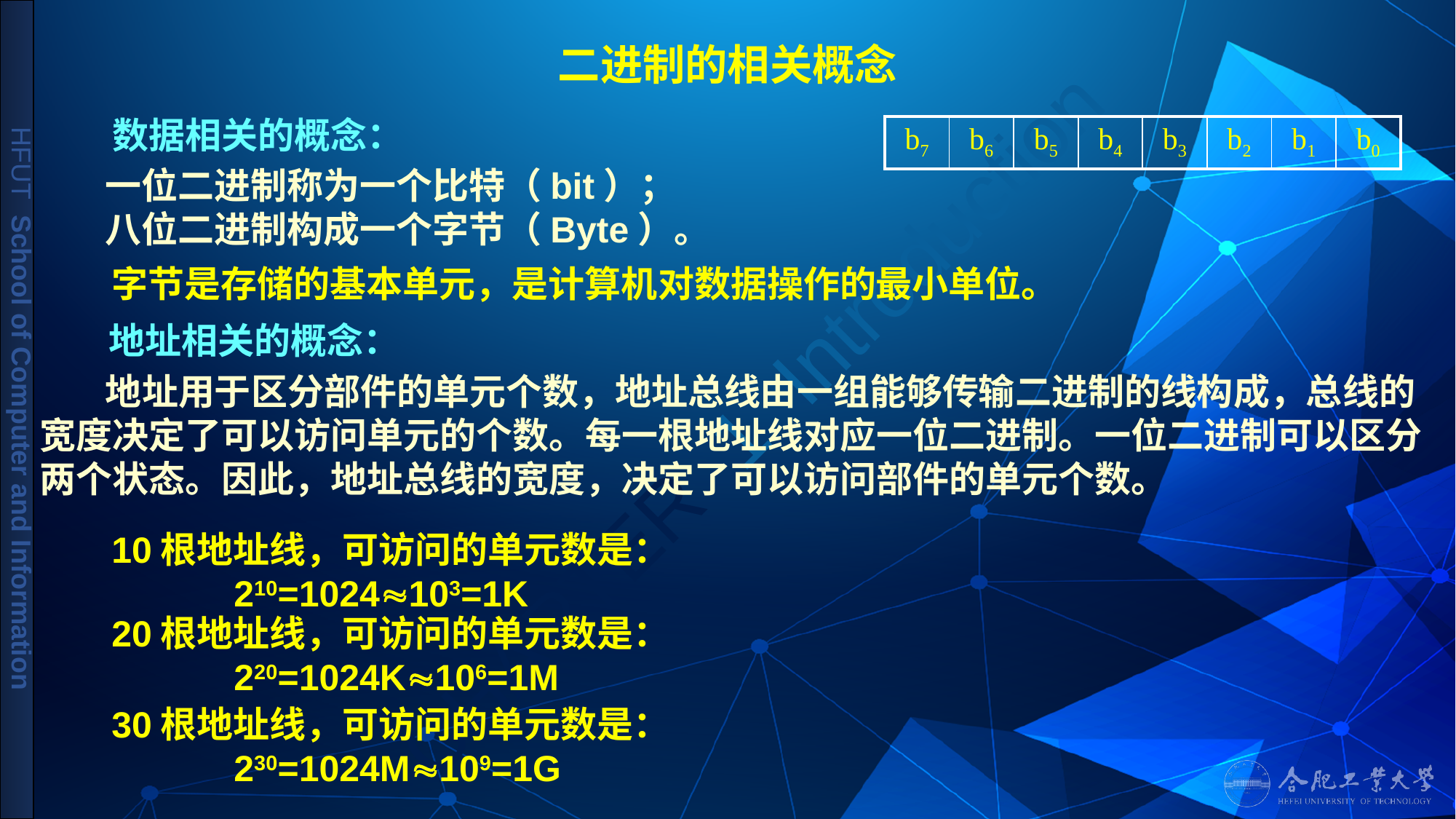

# 二进制的相关概念
       数据相关的概念：
| b7 | b6 | b5 | b4 | b3 | b2 | b1 | b0 |
| --- | --- | --- | --- | --- | --- | --- | --- |
一位二进制称为一个比特（bit）；
八位二进制构成一个字节（Byte）。
字节是存储的基本单元，是计算机对数据操作的最小单位。
地址相关的概念：
       地址用于区分部件的单元个数，地址总线由一组能够传输二进制的线构成，总线的宽度决定了可以访问单元的个数。每一根地址线对应一位二进制。一位二进制可以区分两个状态。因此，地址总线的宽度，决定了可以访问部件的单元个数。
10根地址线，可访问的单元数是：
            210=1024≈103=1K
20根地址线，可访问的单元数是：
            220=1024K≈106=1M
30根地址线，可访问的单元数是：
            230=1024M≈109=1G